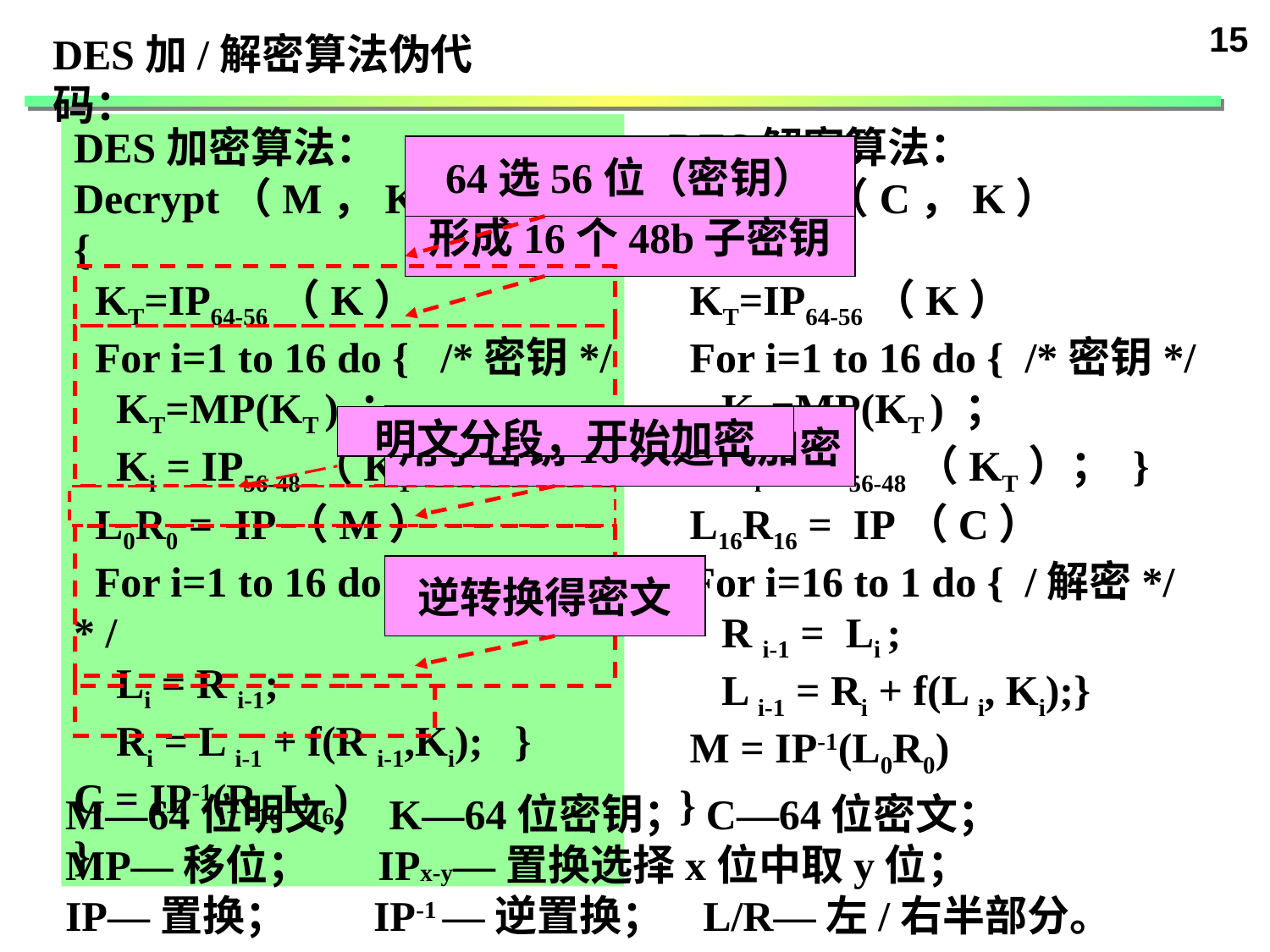

15
DES加/解密算法伪代码：

DES加密算法：
Decrypt（M，K）
{
  KT=IP64-56（K）
  For i=1 to 16 do {   /*密钥*/
    KT=MP(KT ) ；
    Ki = IP56-48（KT）； }
  L0R0 =  IP（M）
  For i=1 to 16 do {   /*加密* /
    Li = R i-1;
    Ri = L i-1 + f(R i-1,Ki);   }
C = IP-1(R16L16)
}
DES解密算法：
Encrypt（C，K）
{
  KT=IP64-56（K）
  For i=1 to 16 do {  /*密钥*/
     KT=MP(KT ) ；
     Ki = IP56-48（KT）； }
  L16R16 =  IP（C）
  For i=16 to 1 do {  /解密*/
     R i-1 =  Li ;
     L i-1 = Ri + f(L i, Ki);}
  M = IP-1(L0R0)
 }
64选56位（密钥）

形成16个48b子密钥

用子密钥16次迭代加密

明文分段，开始加密

逆转换得密文

M—64位明文， K—64位密钥； C—64位密文；
MP—移位；      IPx-y—置换选择x位中取y位；
IP—置换；        IP-1 —逆置换；   L/R—左/右半部分。